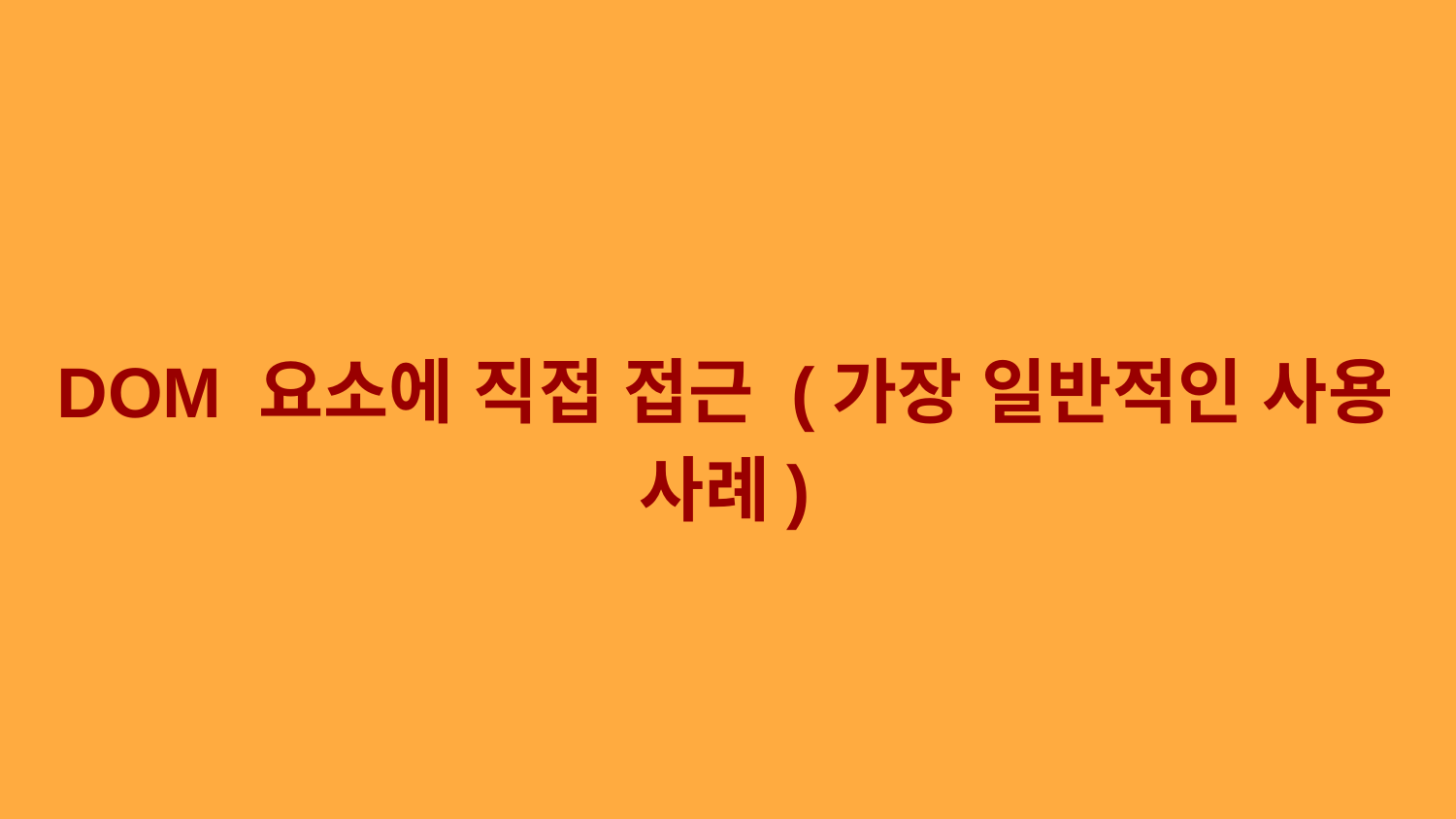

DOM 요소에 직접 접근 (가장 일반적인 사용 사례)